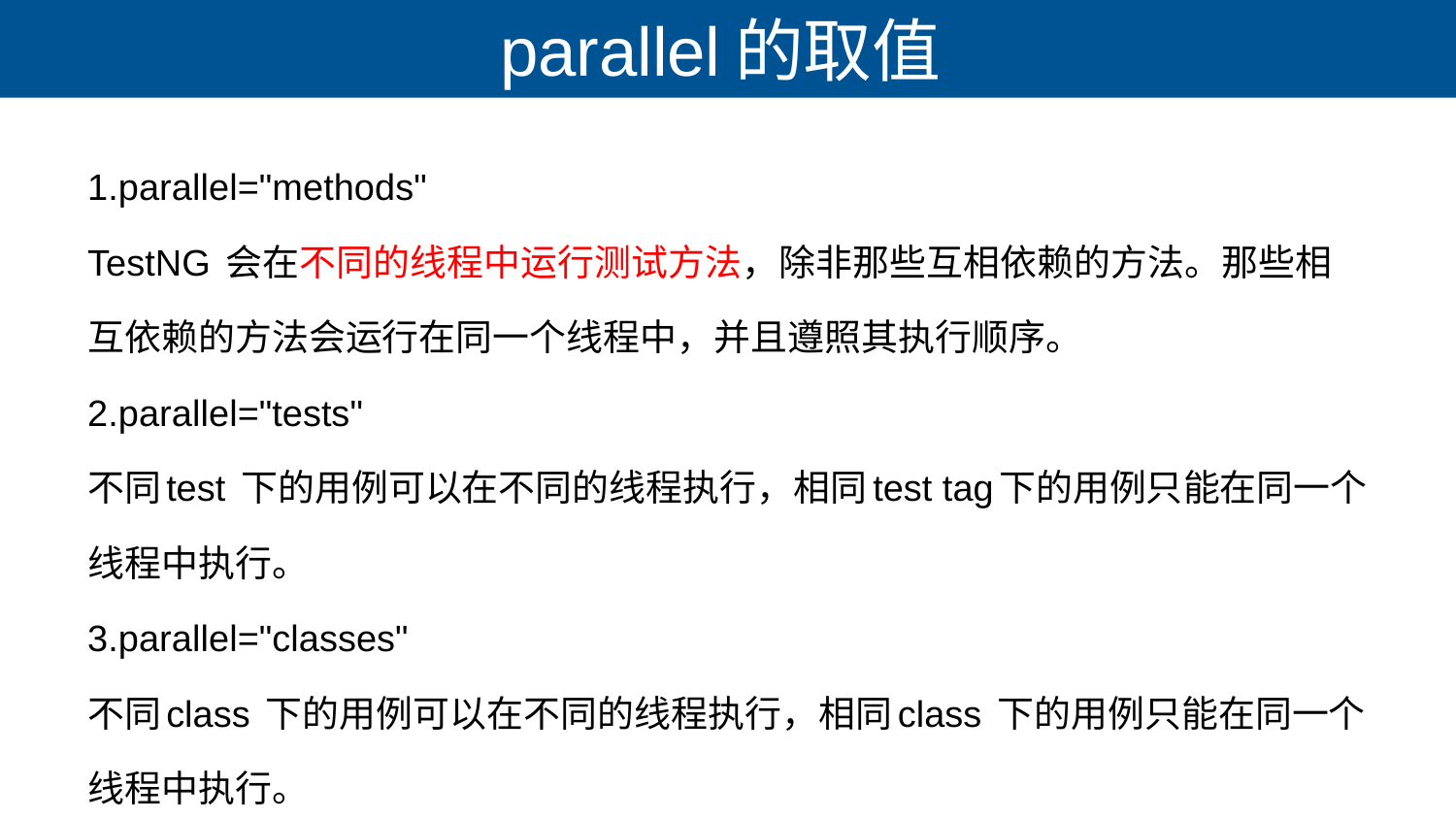

# parallel的取值
1.parallel="methods"
TestNG 会在不同的线程中运行测试方法，除非那些互相依赖的方法。那些相互依赖的方法会运行在同一个线程中，并且遵照其执行顺序。
2.parallel="tests"
不同test 下的用例可以在不同的线程执行，相同test tag下的用例只能在同一个线程中执行。
3.parallel="classes"
不同class 下的用例可以在不同的线程执行，相同class 下的用例只能在同一个线程中执行。